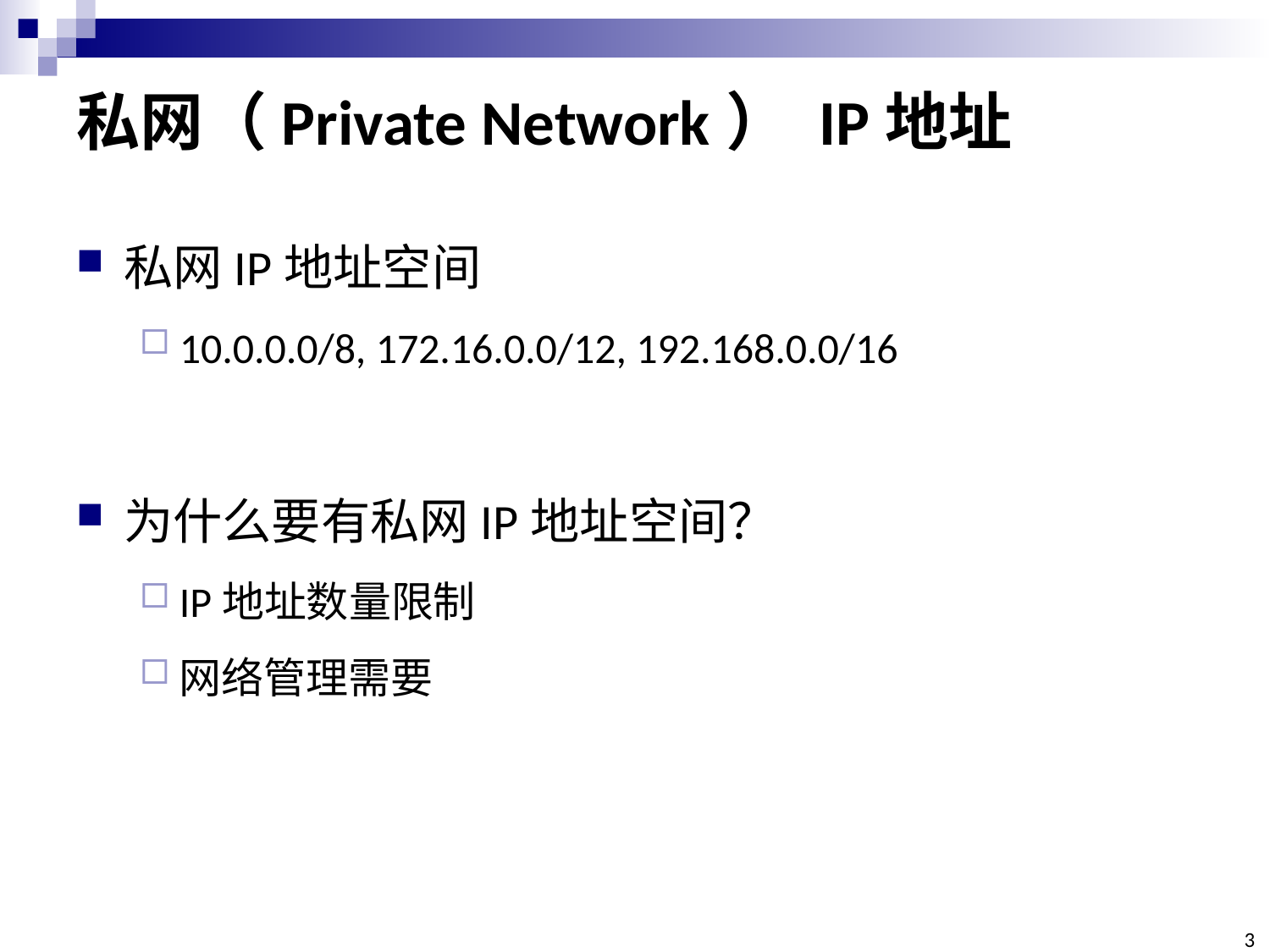

# 私网（Private Network） IP地址
私网IP地址空间
10.0.0.0/8, 172.16.0.0/12, 192.168.0.0/16

为什么要有私网IP地址空间？
IP地址数量限制
网络管理需要
3